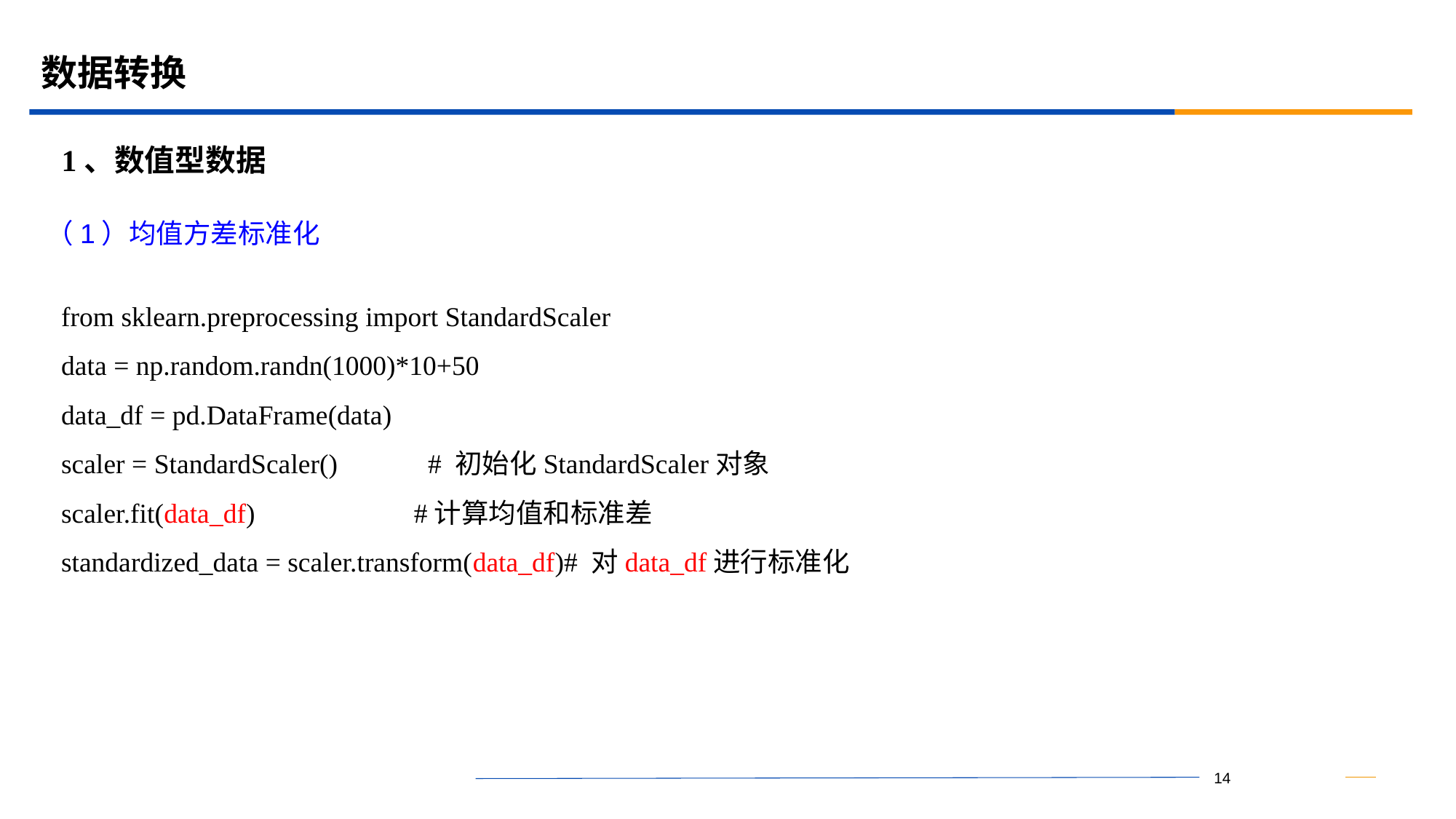

# 数据转换
1、数值型数据
（1）均值方差标准化

from sklearn.preprocessing import StandardScaler
data = np.random.randn(1000)*10+50
data_df = pd.DataFrame(data)
scaler = StandardScaler()             # 初始化StandardScaler对象
scaler.fit(data_df)                       #计算均值和标准差
standardized_data = scaler.transform(data_df)# 对data_df进行标准化